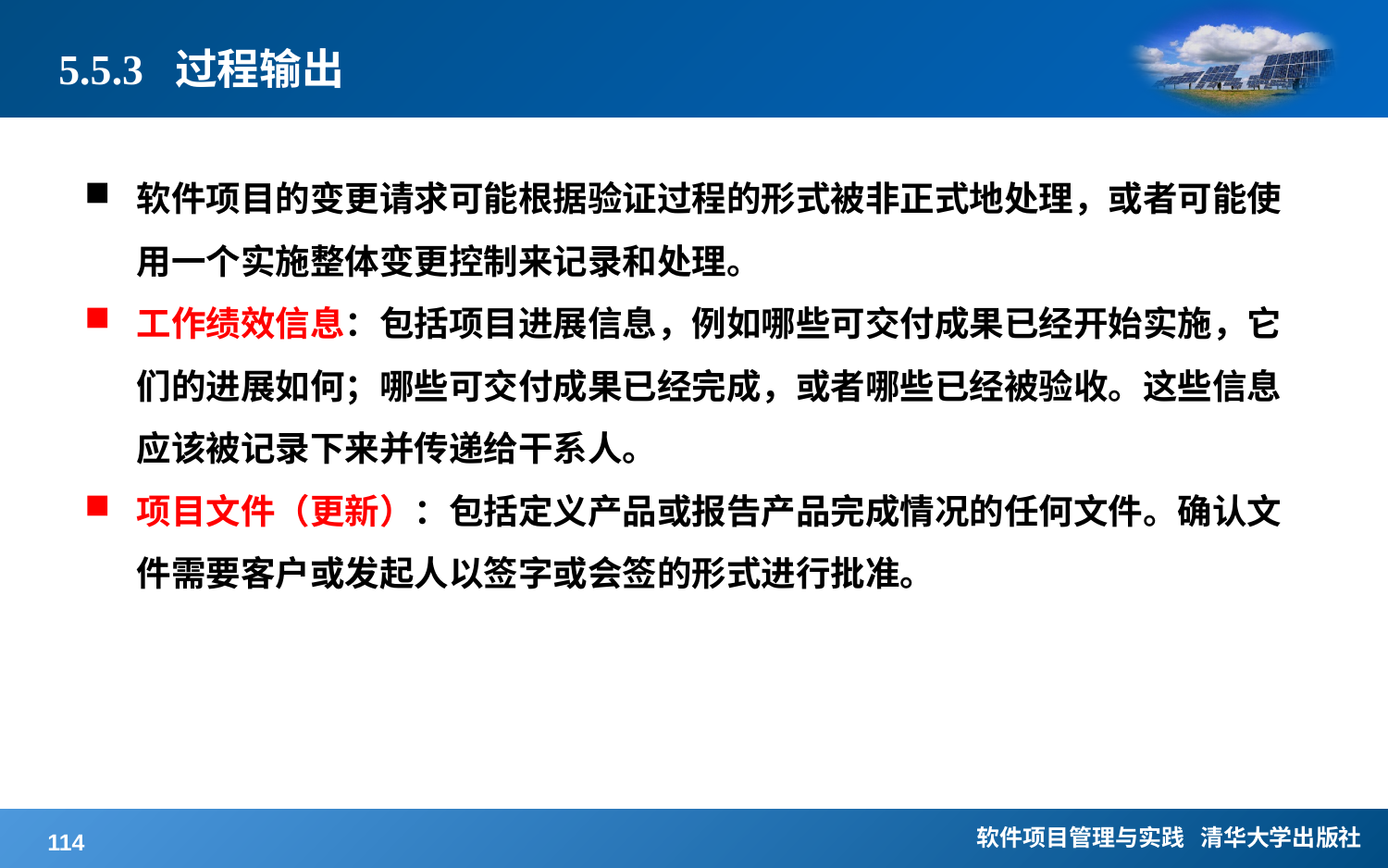

# 5.5.3  过程输出
软件项目的变更请求可能根据验证过程的形式被非正式地处理，或者可能使用一个实施整体变更控制来记录和处理。
工作绩效信息：包括项目进展信息，例如哪些可交付成果已经开始实施，它们的进展如何；哪些可交付成果已经完成，或者哪些已经被验收。这些信息应该被记录下来并传递给干系人。
项目文件（更新）：包括定义产品或报告产品完成情况的任何文件。确认文件需要客户或发起人以签字或会签的形式进行批准。